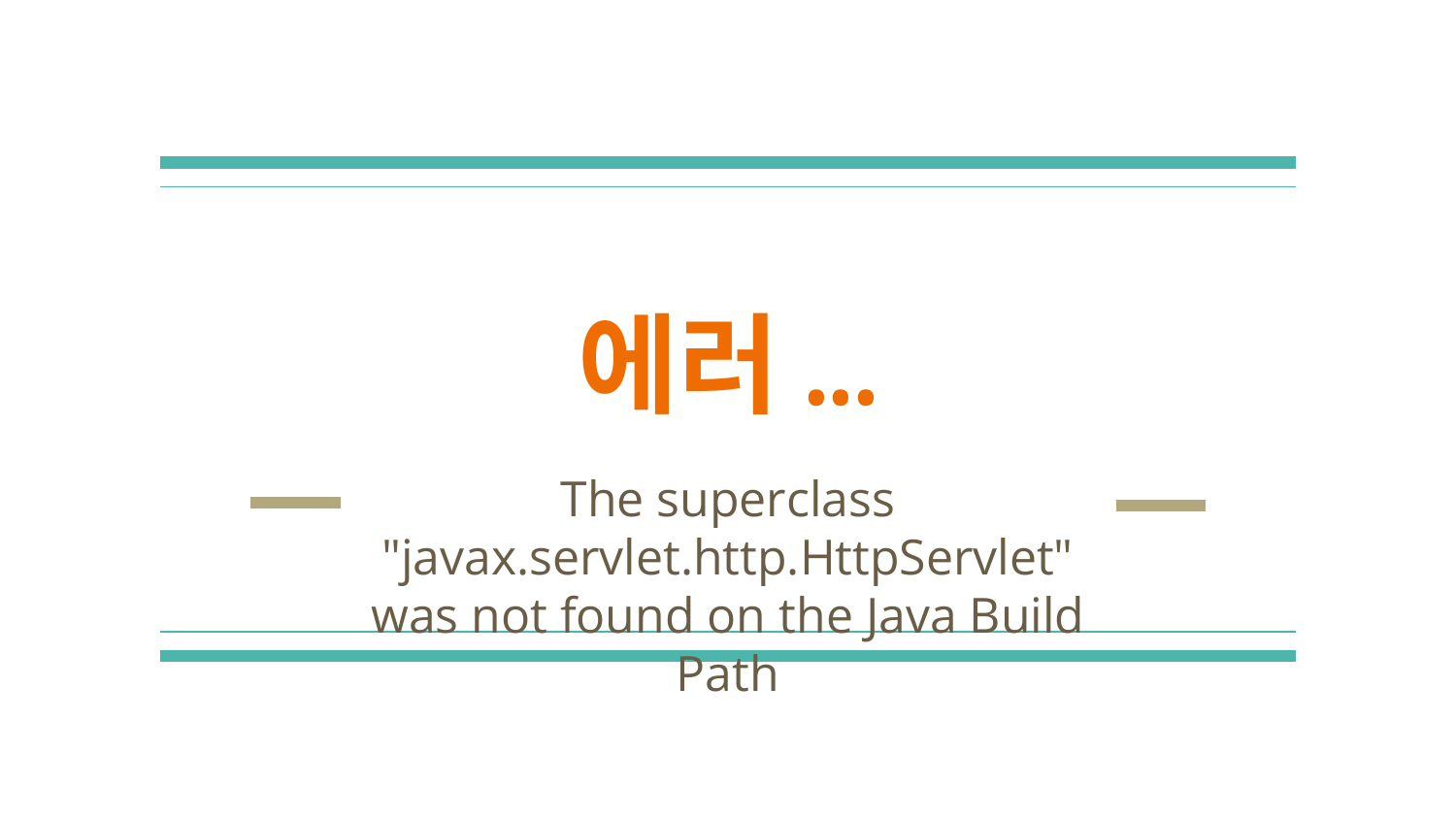

# 에러...
The superclass "javax.servlet.http.HttpServlet" was not found on the Java Build Path